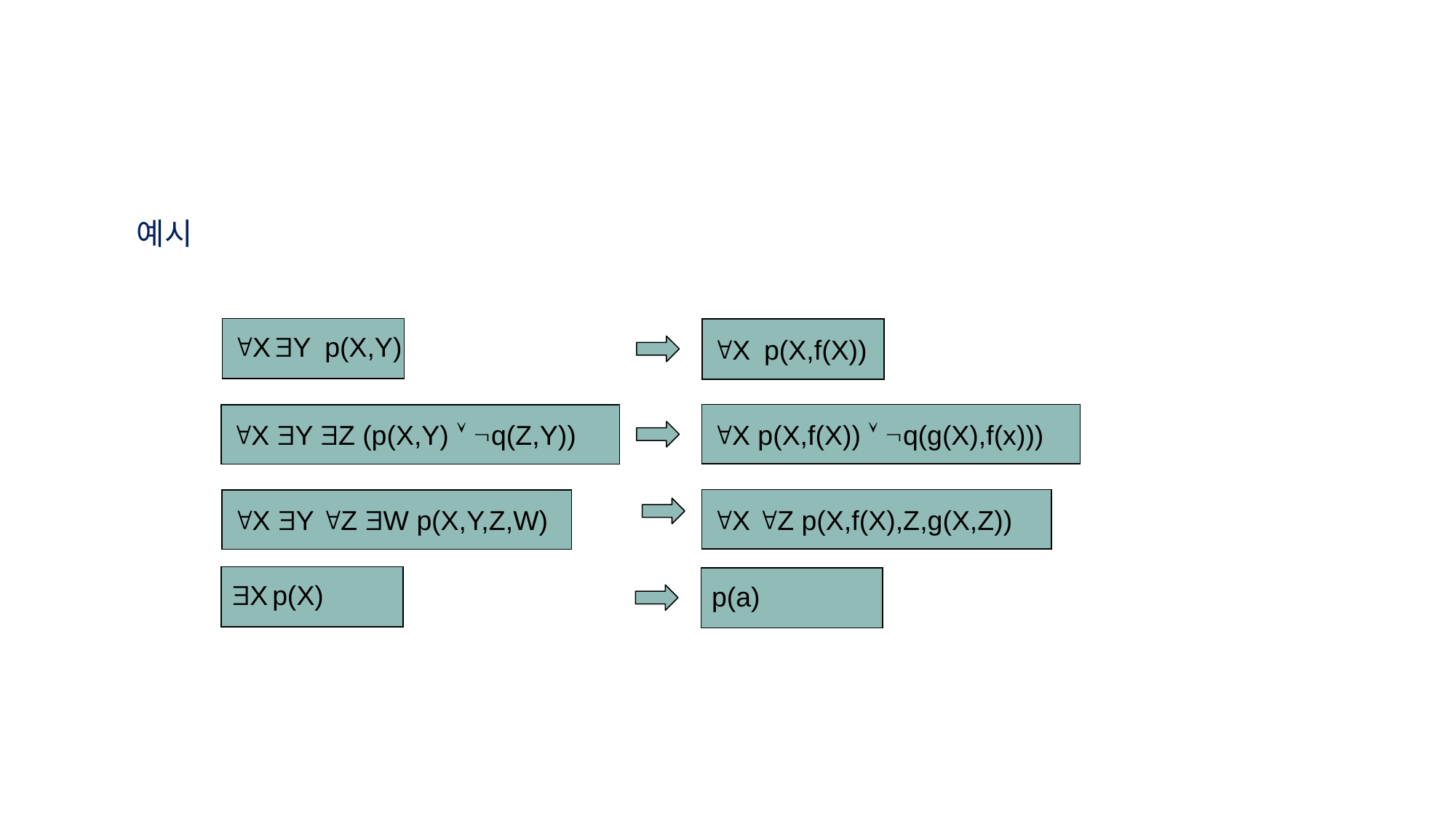

예시
∀X ∃Y p(X,Y)
∀X p(X,f(X))

∀X p(X,f(X)) ∨ ¬q(g(X),f(x)))
∀X ∃Y ∃Z (p(X,Y) ∨ ¬q(Z,Y))

∀X ∀Z p(X,f(X),Z,g(X,Z))
∀X ∃Y ∀Z ∃W p(X,Y,Z,W)

∃X p(X)
p(a)